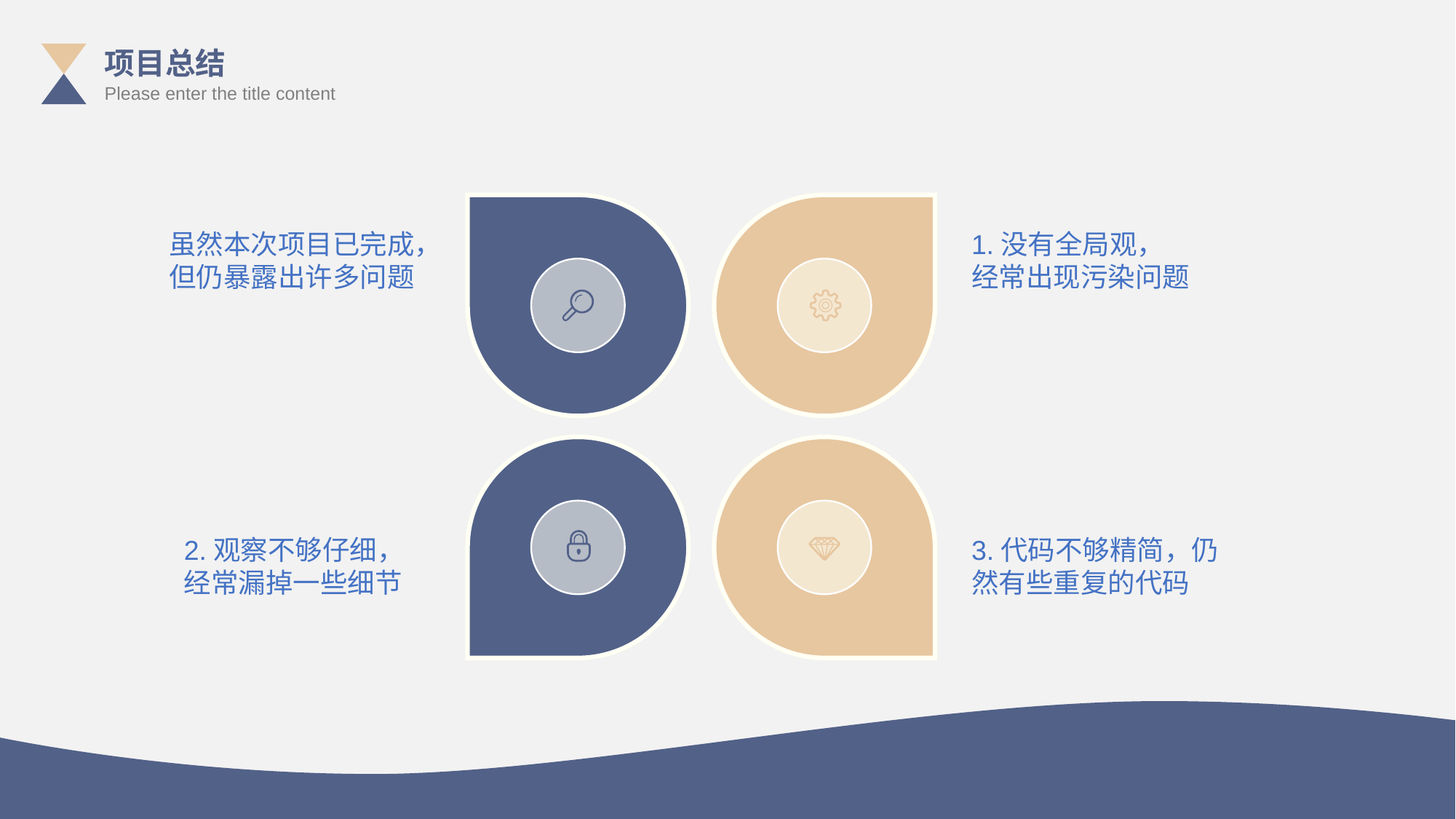

项目总结
Please enter the title content

虽然本次项目已完成，但仍暴露出许多问题
1.没有全局观，经常出现污染问题

2.观察不够仔细，经常漏掉一些细节
3.代码不够精简，仍然有些重复的代码